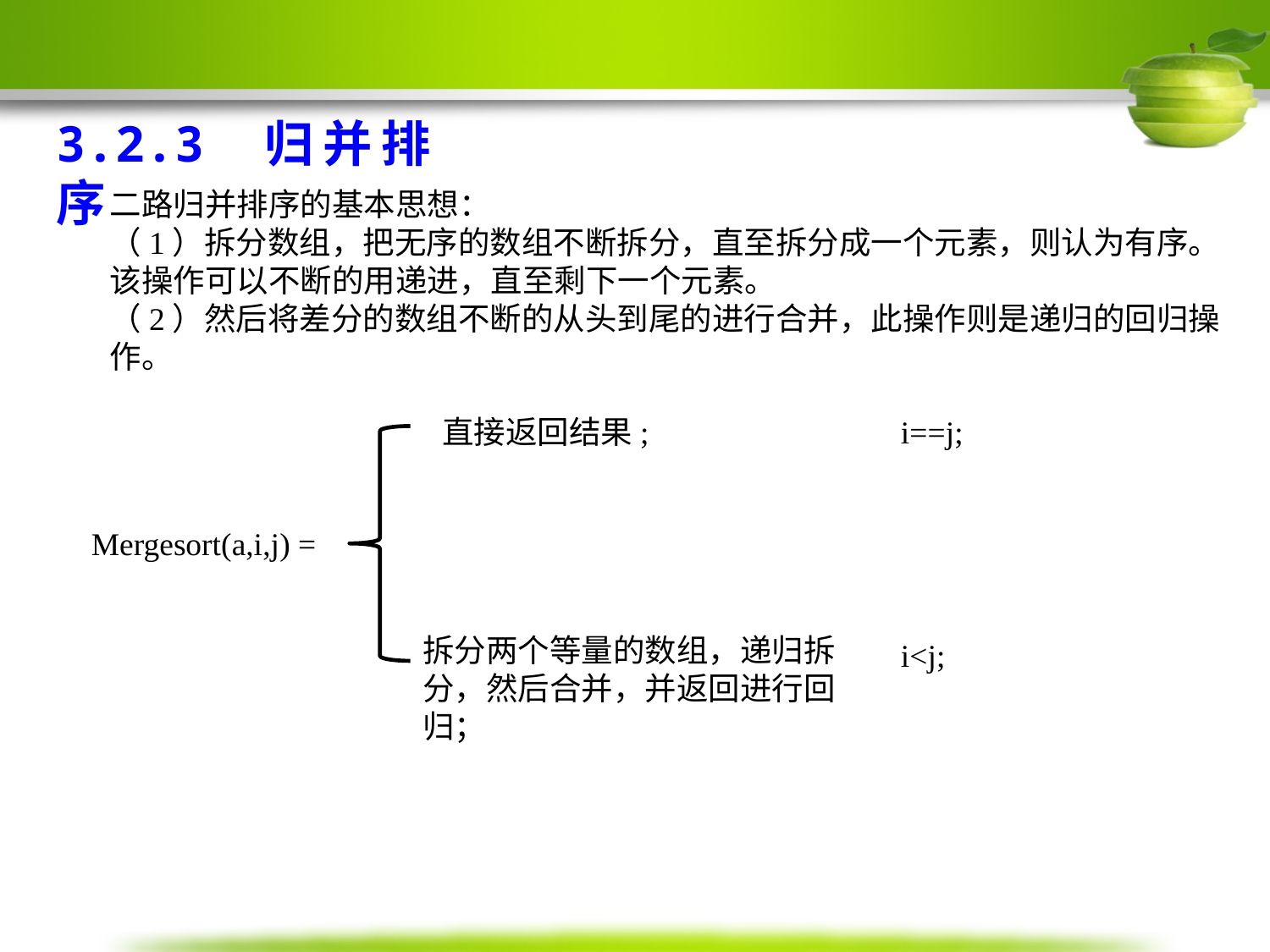

3.2.3 归并排序
二路归并排序的基本思想：
（1）拆分数组，把无序的数组不断拆分，直至拆分成一个元素，则认为有序。
该操作可以不断的用递进，直至剩下一个元素。
（2）然后将差分的数组不断的从头到尾的进行合并，此操作则是递归的回归操作。
直接返回结果;

i==j;

Mergesort(a,i,j) =
拆分两个等量的数组，递归拆分，然后合并，并返回进行回归；

i<j;